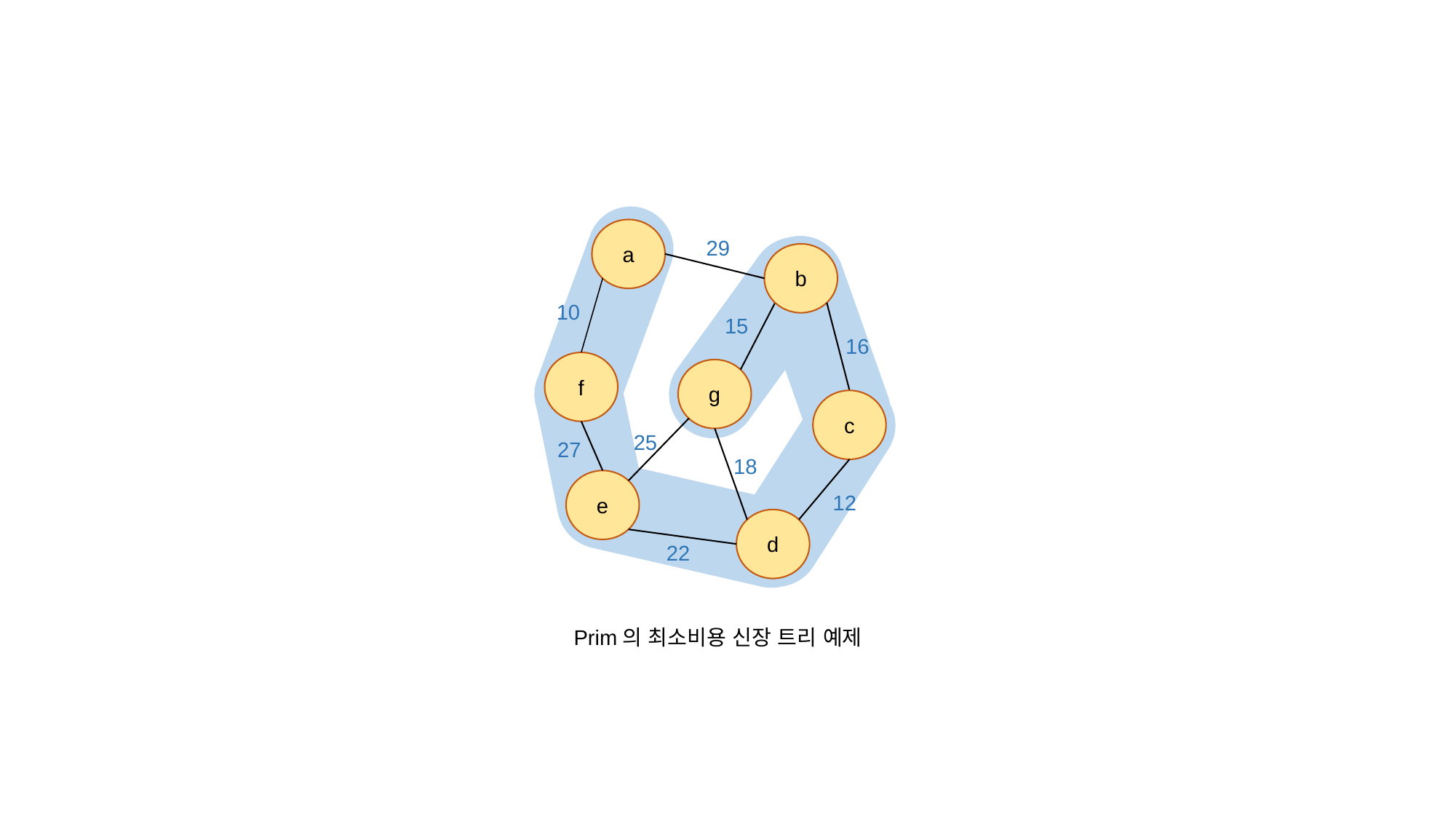

a

29

b
10
15
16
f

g

c

25
27
18
e
12
d
22
Prim의 최소비용 신장 트리 예제